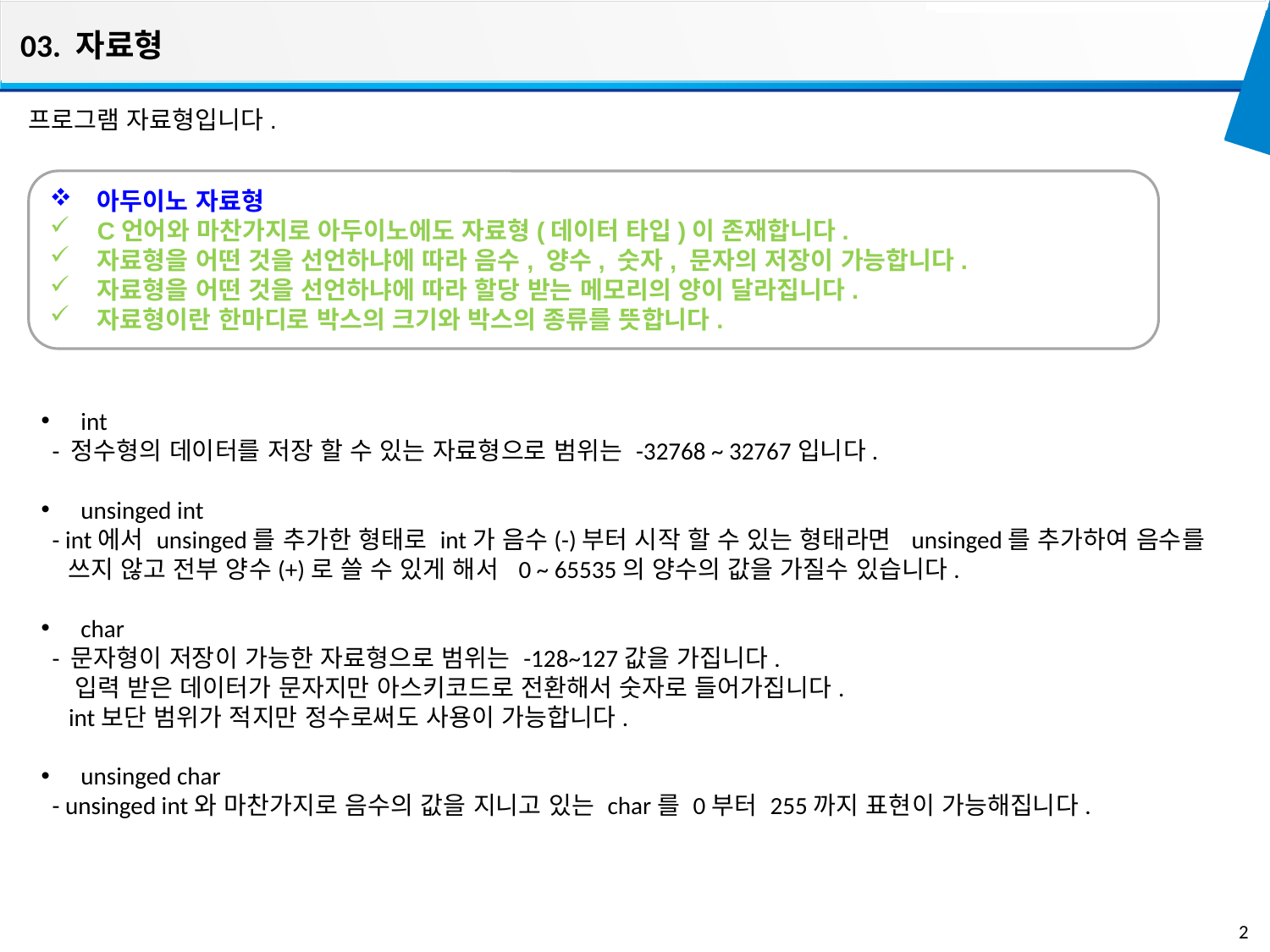

03. 자료형

프로그램 자료형입니다.
아두이노 자료형
C언어와 마찬가지로 아두이노에도 자료형(데이터 타입)이 존재합니다.
자료형을 어떤 것을 선언하냐에 따라 음수, 양수, 숫자, 문자의 저장이 가능합니다.
자료형을 어떤 것을 선언하냐에 따라 할당 받는 메모리의 양이 달라집니다.
자료형이란 한마디로 박스의 크기와 박스의 종류를 뜻합니다.

int
  - 정수형의 데이터를 저장 할 수 있는 자료형으로 범위는 -32768 ~ 32767입니다.

unsinged int
  - int에서 unsinged를 추가한 형태로 int가 음수(-)부터 시작 할 수 있는 형태라면  unsinged를 추가하여 음수를
   쓰지 않고 전부 양수(+)로 쓸 수 있게 해서  0 ~ 65535의 양수의 값을 가질수 있습니다.

char
  - 문자형이 저장이 가능한 자료형으로 범위는 -128~127값을 가집니다.
    입력 받은 데이터가 문자지만 아스키코드로 전환해서 숫자로 들어가집니다.
     int보단 범위가 적지만 정수로써도 사용이 가능합니다.

unsinged char
  - unsinged int와 마찬가지로 음수의 값을 지니고 있는 char를 0부터 255까지 표현이 가능해집니다.
2